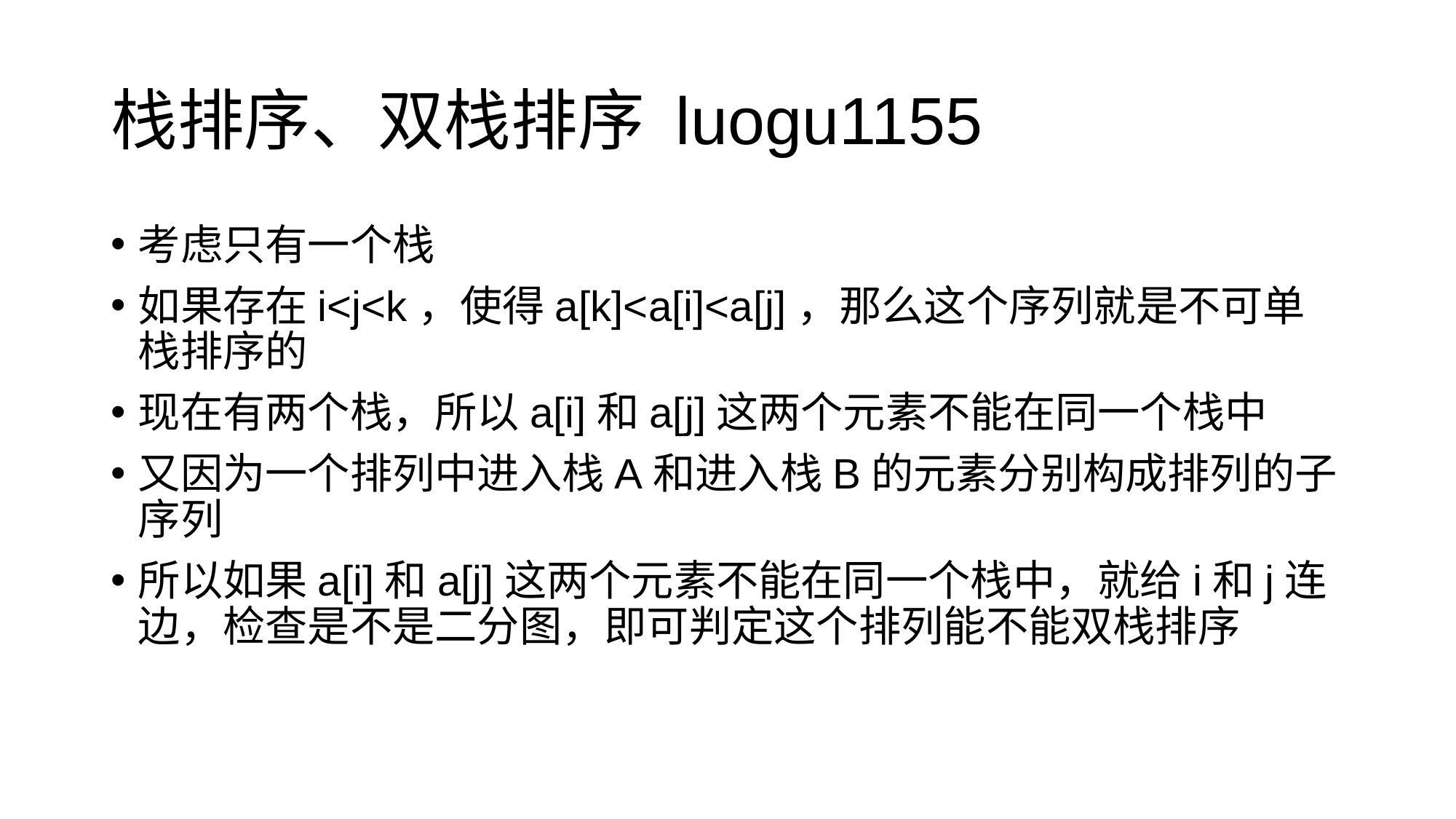

# 栈排序、双栈排序 luogu1155
考虑只有一个栈
如果存在i<j<k，使得a[k]<a[i]<a[j]，那么这个序列就是不可单栈排序的
现在有两个栈，所以a[i]和a[j]这两个元素不能在同一个栈中
又因为一个排列中进入栈A和进入栈B的元素分别构成排列的子序列
所以如果a[i]和a[j]这两个元素不能在同一个栈中，就给i和j连边，检查是不是二分图，即可判定这个排列能不能双栈排序